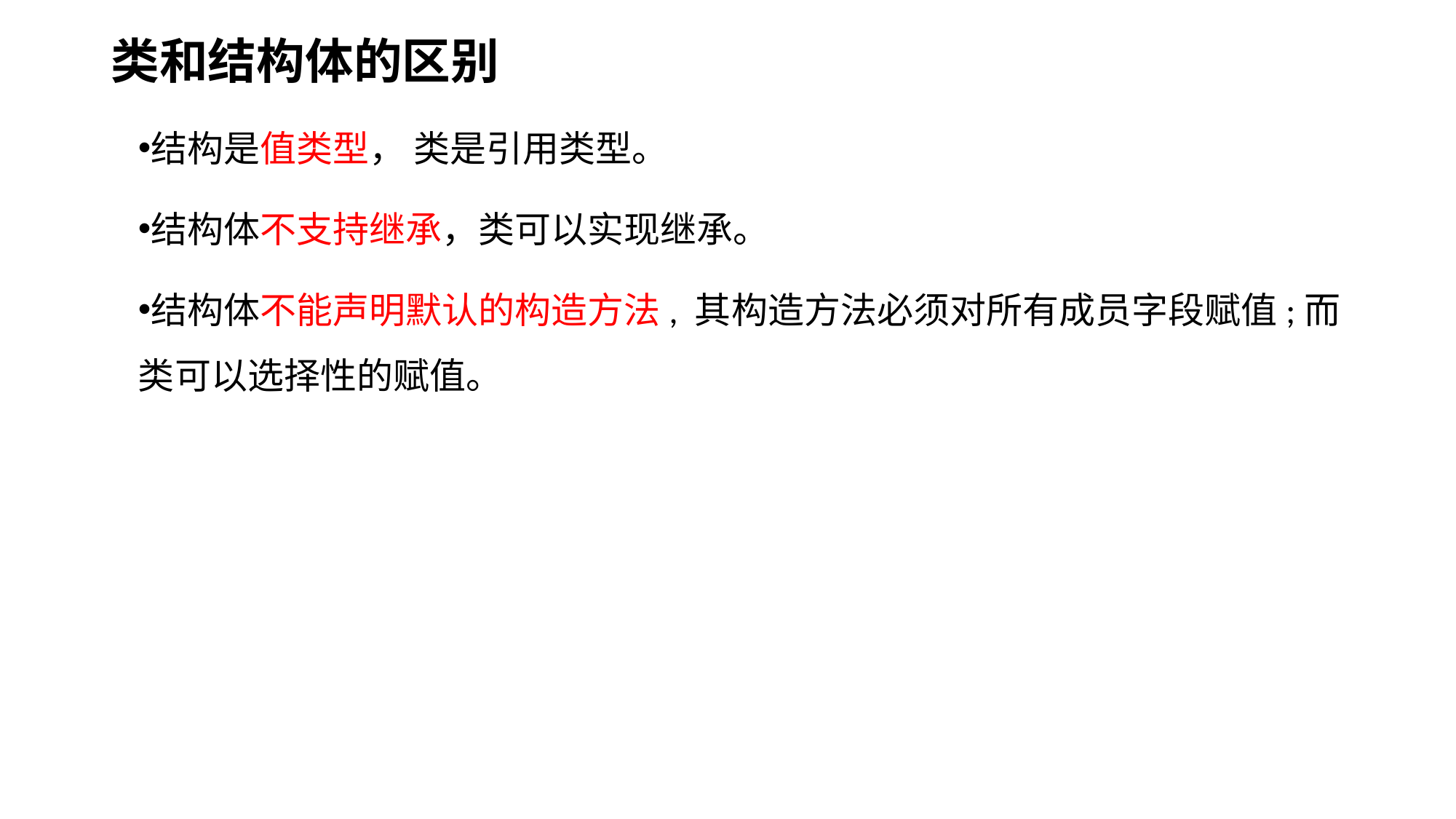

类和结构体的区别
结构是值类型， 类是引用类型。
结构体不支持继承，类可以实现继承。
结构体不能声明默认的构造方法, 其构造方法必须对所有成员字段赋值;而类可以选择性的赋值。